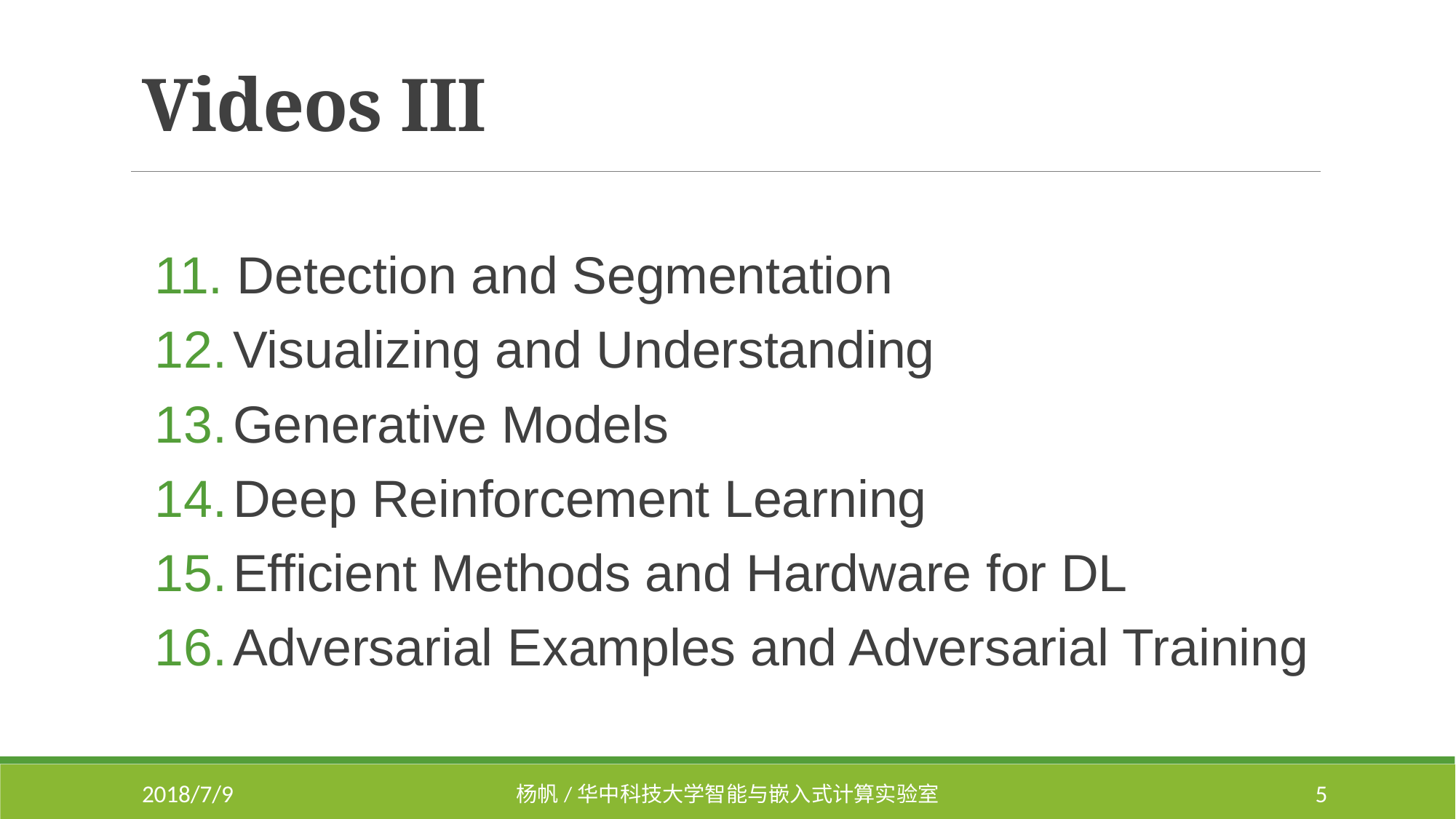

# Videos III
Detection and Segmentation
 Visualizing and Understanding
 Generative Models
 Deep Reinforcement Learning
 Efficient Methods and Hardware for DL
 Adversarial Examples and Adversarial Training

2018/7/9
杨帆/华中科技大学智能与嵌入式计算实验室
5